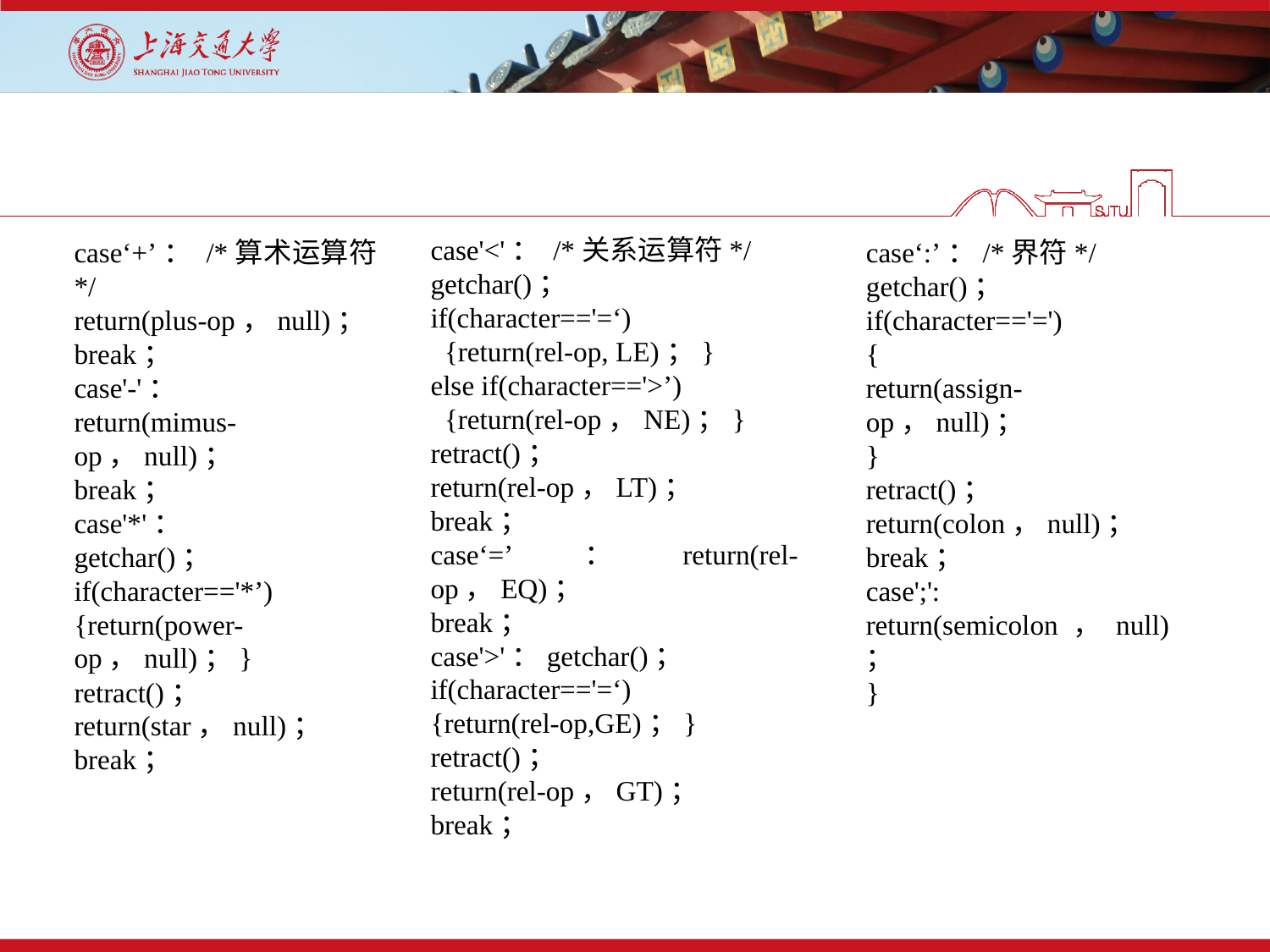

#

case'<'： /*关系运算符*/
getchar()；
if(character=='=‘)
  {return(rel-op, LE)；}
else if(character=='>’)
  {return(rel-op，NE)；}
retract()；
return(rel-op，LT)；
break；
case‘=’：return(rel-op，EQ)；
break；
case'>'：getchar()；
if(character=='=‘)
{return(rel-op,GE)；}
retract()；
return(rel-op，GT)；
break；

case‘+’： /*算术运算符*/
return(plus-op，null)；
break；
case'-'：
return(mimus-op，null)；
break；
case'*'：
getchar()；
if(character=='*’)
{return(power-op，null)；}
retract()；
return(star，null)；
break；

case‘:’：/*界符*/
getchar()；
if(character=='=')
{
return(assign-op，null)；
}
retract()；
return(colon，null)；
break；
case';':
return(semicolon，null)；
}